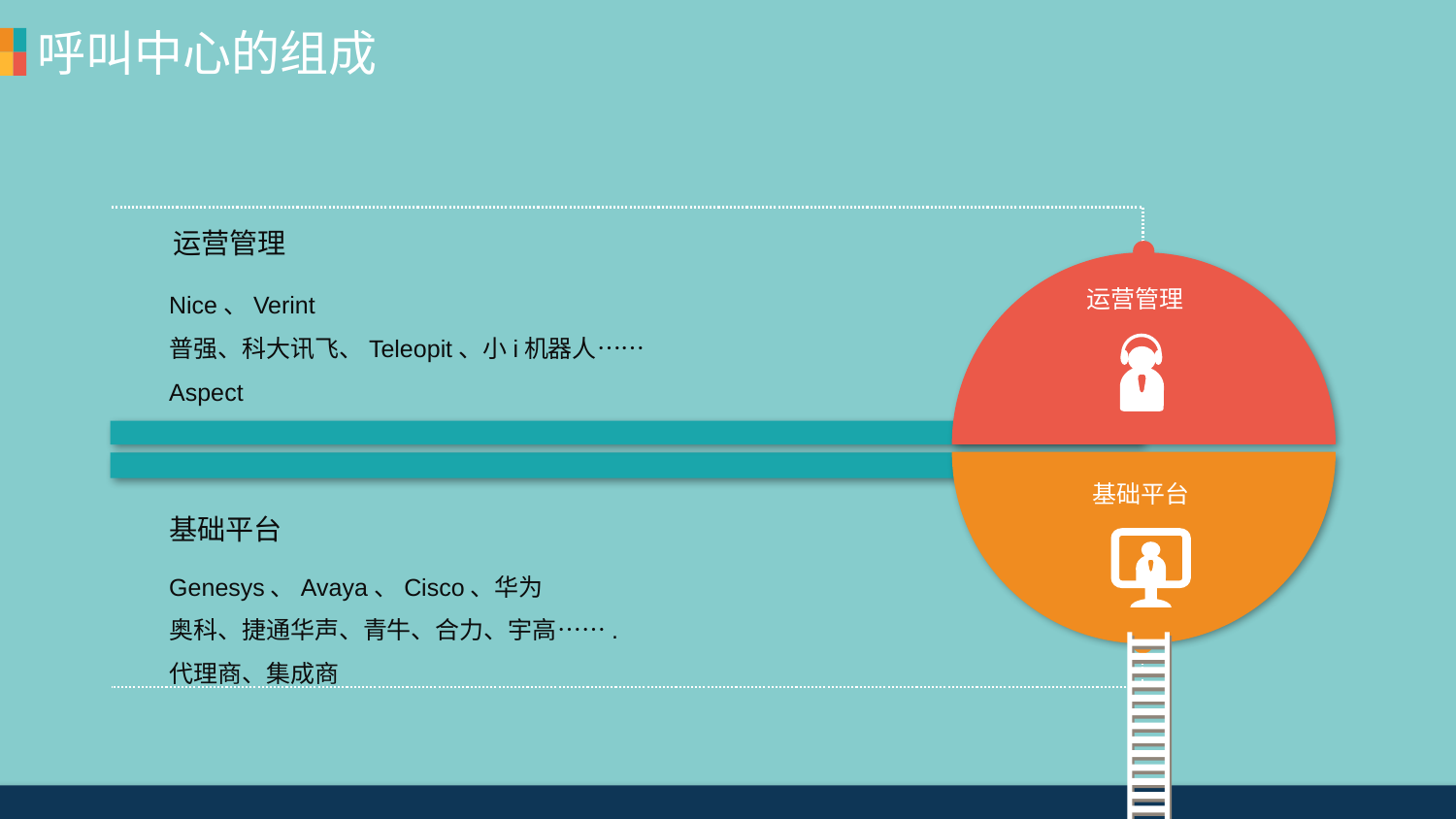

呼叫中心的组成

运营管理
Nice、Verint
普强、科大讯飞、Teleopit、小i机器人……
Aspect

运营管理

基础平台

基础平台
Genesys、Avaya、Cisco、华为
奥科、捷通华声、青牛、合力、宇高…….
代理商、集成商